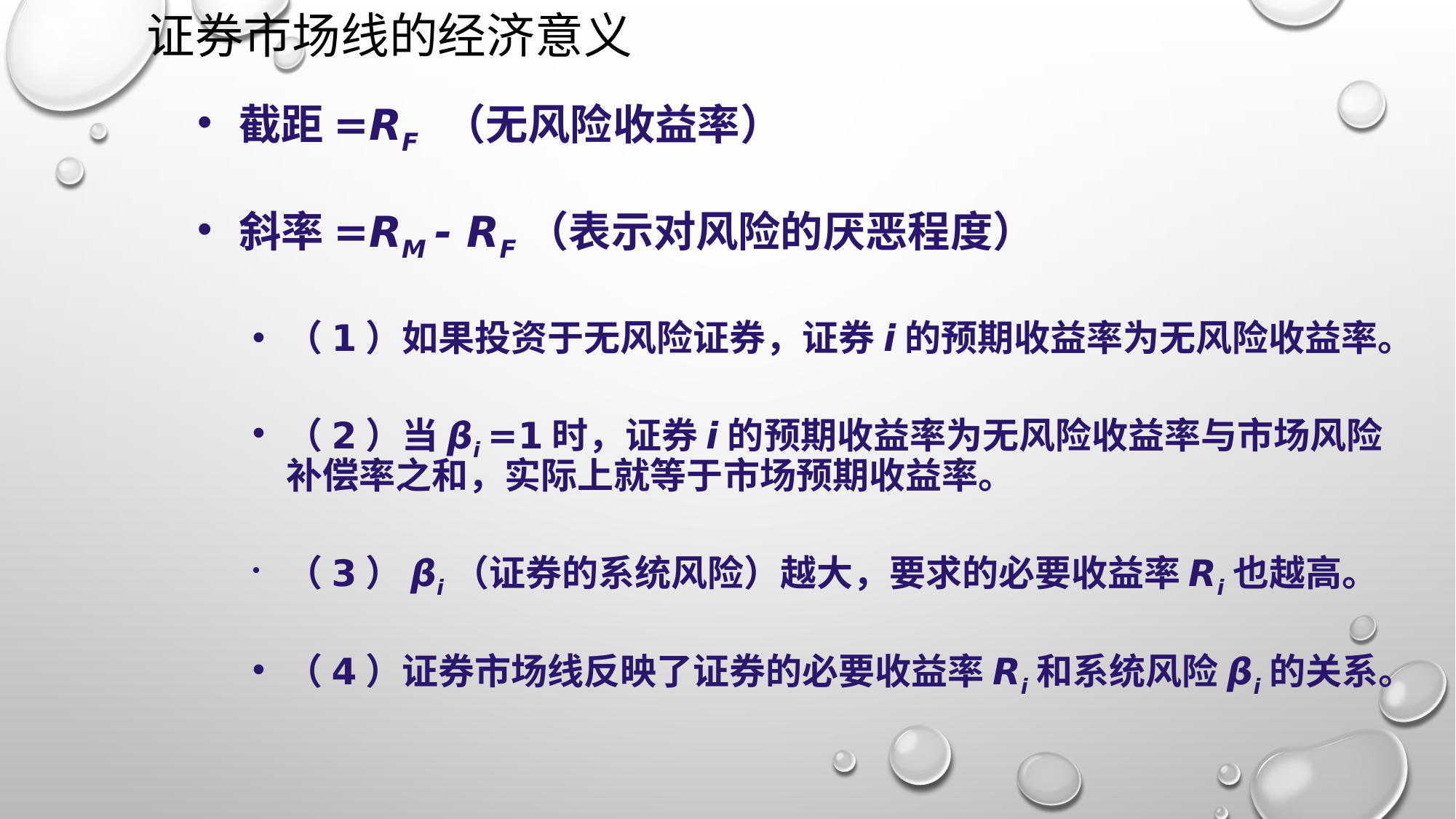

证券市场线的经济意义
截距=RF （无风险收益率）

斜率=RM - RF（表示对风险的厌恶程度）

（1）如果投资于无风险证券，证券i的预期收益率为无风险收益率。

（2）当βi =1时，证券i的预期收益率为无风险收益率与市场风险补偿率之和，实际上就等于市场预期收益率。

（3）βi（证券的系统风险）越大，要求的必要收益率Ri也越高。

（4）证券市场线反映了证券的必要收益率Ri和系统风险βi的关系。